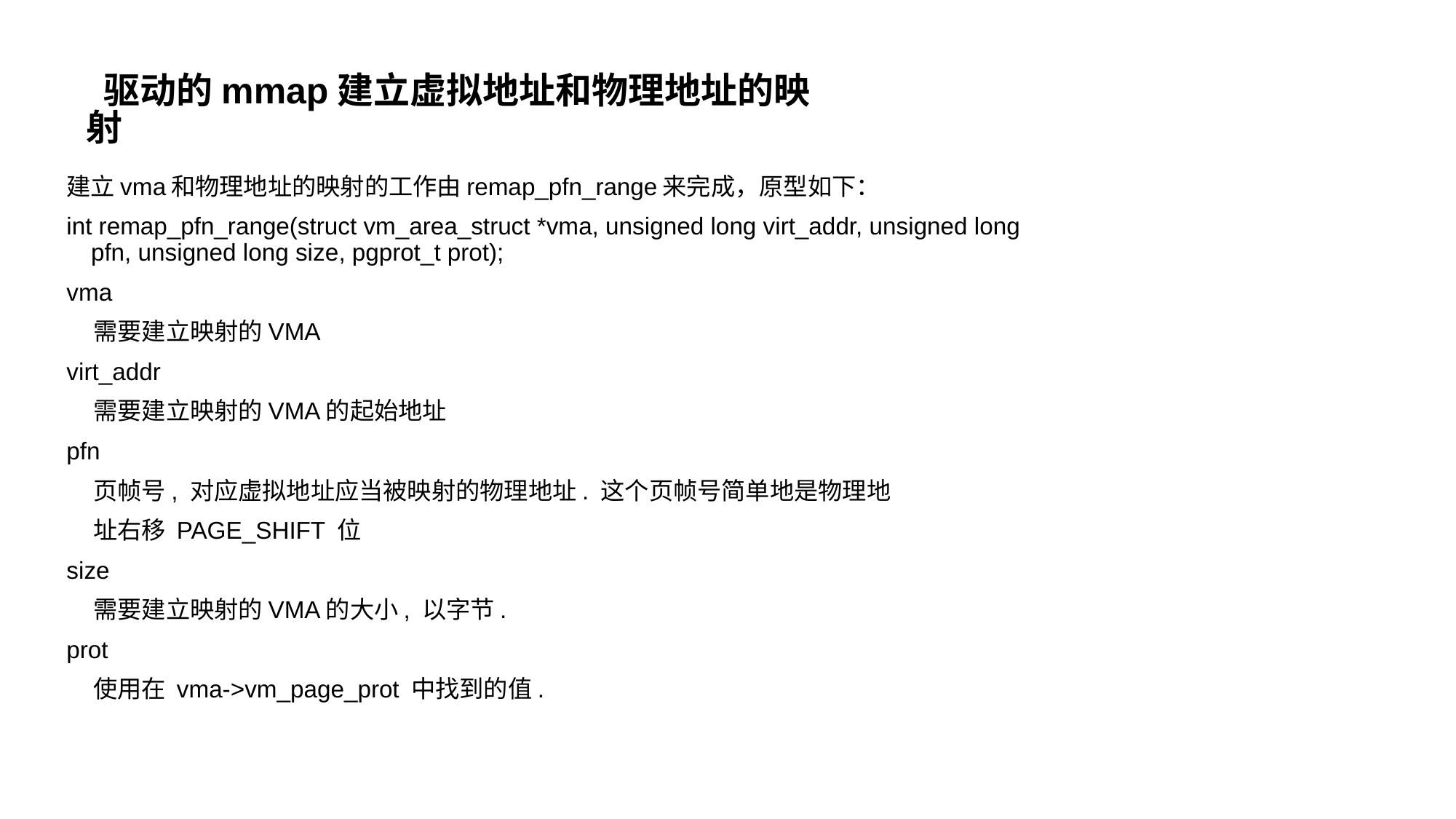

驱动的mmap建立虚拟地址和物理地址的映射
建立vma和物理地址的映射的工作由remap_pfn_range来完成，原型如下：
int remap_pfn_range(struct vm_area_struct *vma, unsigned long virt_addr, unsigned long pfn, unsigned long size, pgprot_t prot);
vma
    需要建立映射的VMA
virt_addr
    需要建立映射的VMA的起始地址
pfn
    页帧号, 对应虚拟地址应当被映射的物理地址. 这个页帧号简单地是物理地
    址右移 PAGE_SHIFT 位
size
    需要建立映射的VMA的大小, 以字节.
prot
    使用在 vma->vm_page_prot 中找到的值.